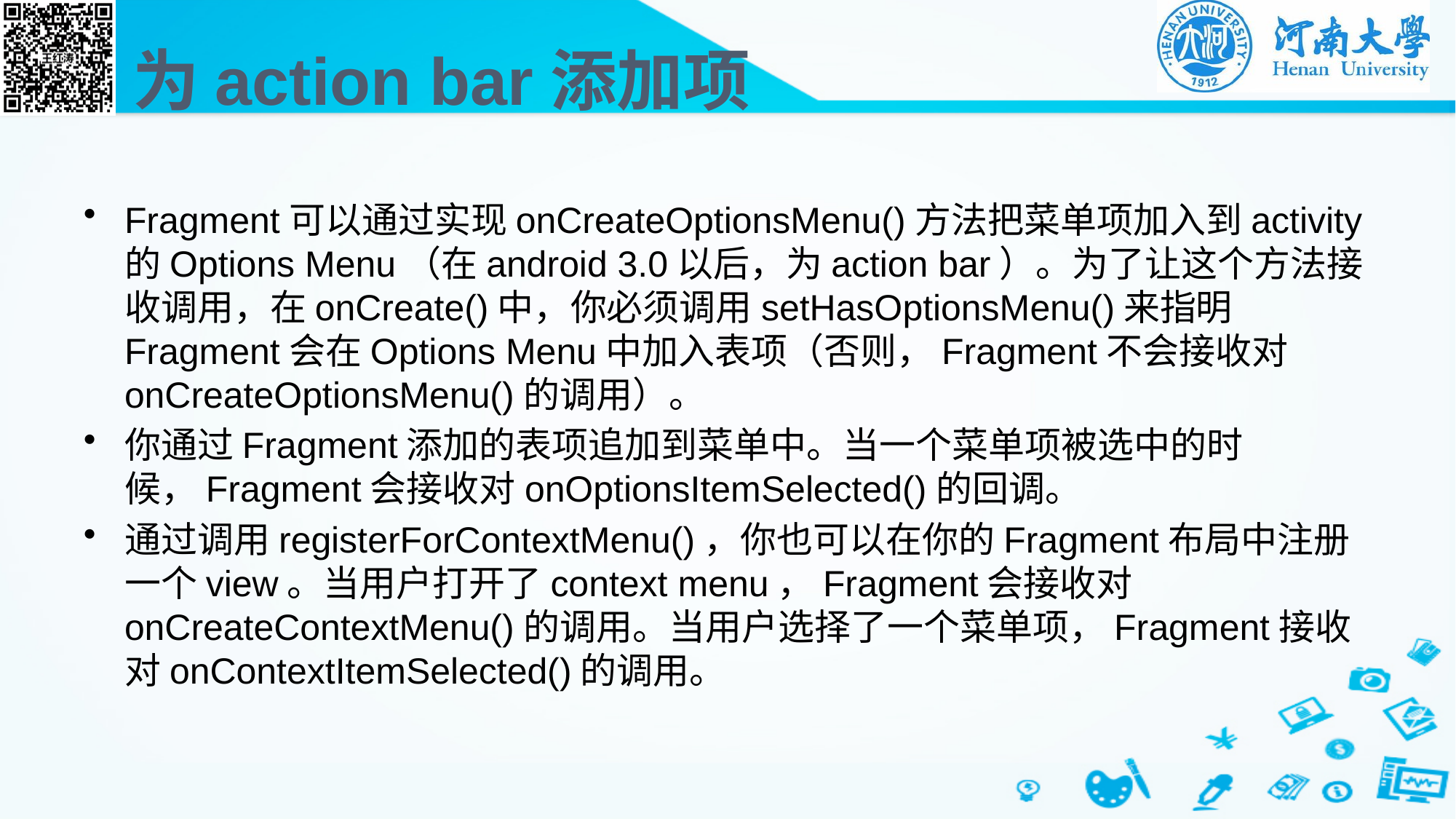

# 为action bar添加项
Fragment可以通过实现onCreateOptionsMenu()方法把菜单项加入到activity的Options Menu（在android 3.0以后，为action bar）。为了让这个方法接收调用，在onCreate()中，你必须调用setHasOptionsMenu()来指明Fragment会在Options Menu中加入表项（否则，Fragment不会接收对onCreateOptionsMenu()的调用）。
你通过Fragment添加的表项追加到菜单中。当一个菜单项被选中的时候，Fragment会接收对onOptionsItemSelected()的回调。
通过调用registerForContextMenu()，你也可以在你的Fragment布局中注册一个view。当用户打开了context menu，Fragment会接收对onCreateContextMenu()的调用。当用户选择了一个菜单项，Fragment接收对onContextItemSelected()的调用。